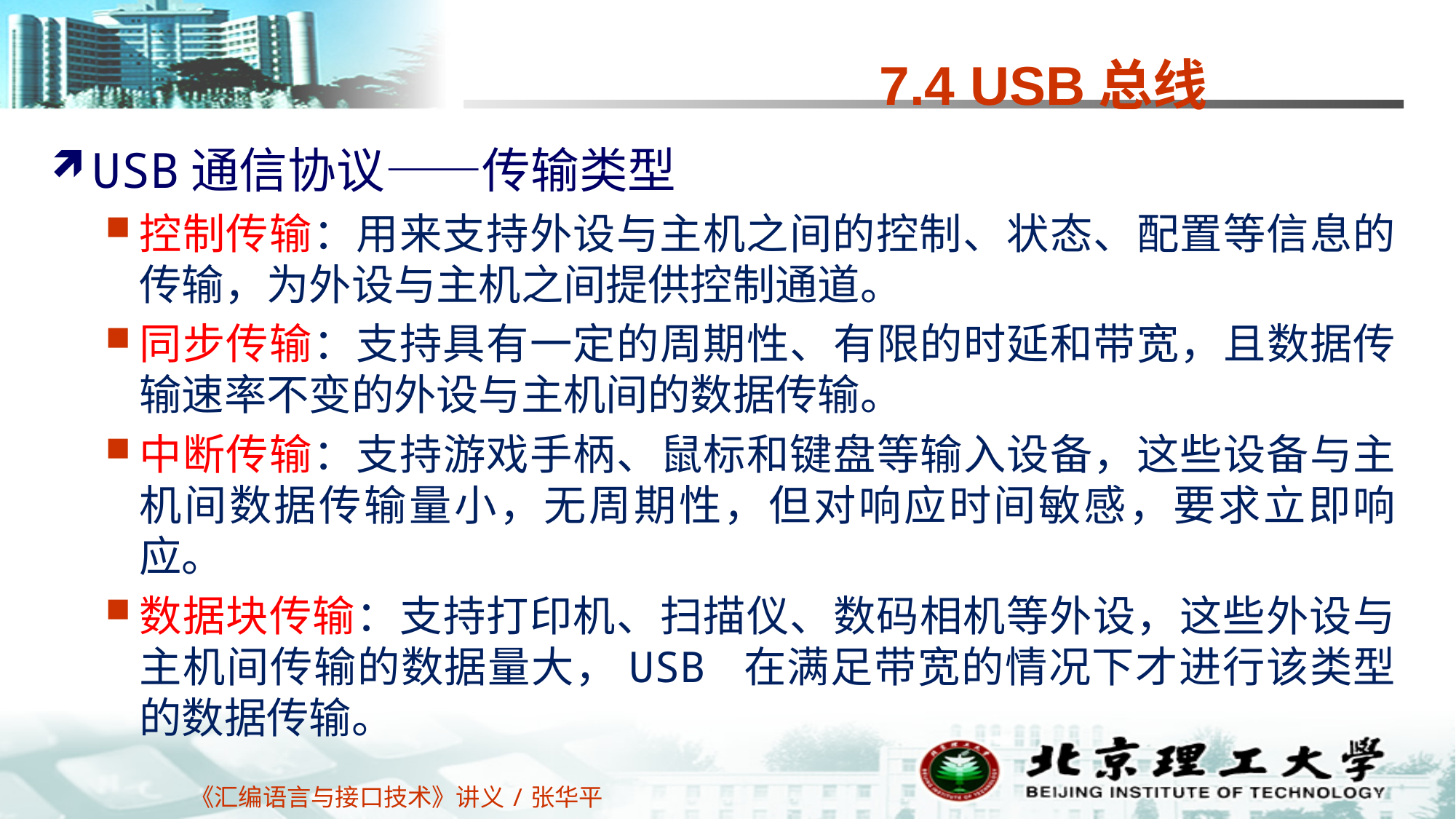

# 7.4 USB总线
USB通信协议——传输类型
控制传输：用来支持外设与主机之间的控制、状态、配置等信息的传输，为外设与主机之间提供控制通道。
同步传输：支持具有一定的周期性、有限的时延和带宽，且数据传输速率不变的外设与主机间的数据传输。
中断传输：支持游戏手柄、鼠标和键盘等输入设备，这些设备与主机间数据传输量小，无周期性，但对响应时间敏感，要求立即响应。
数据块传输：支持打印机、扫描仪、数码相机等外设，这些外设与主机间传输的数据量大，USB 在满足带宽的情况下才进行该类型的数据传输。